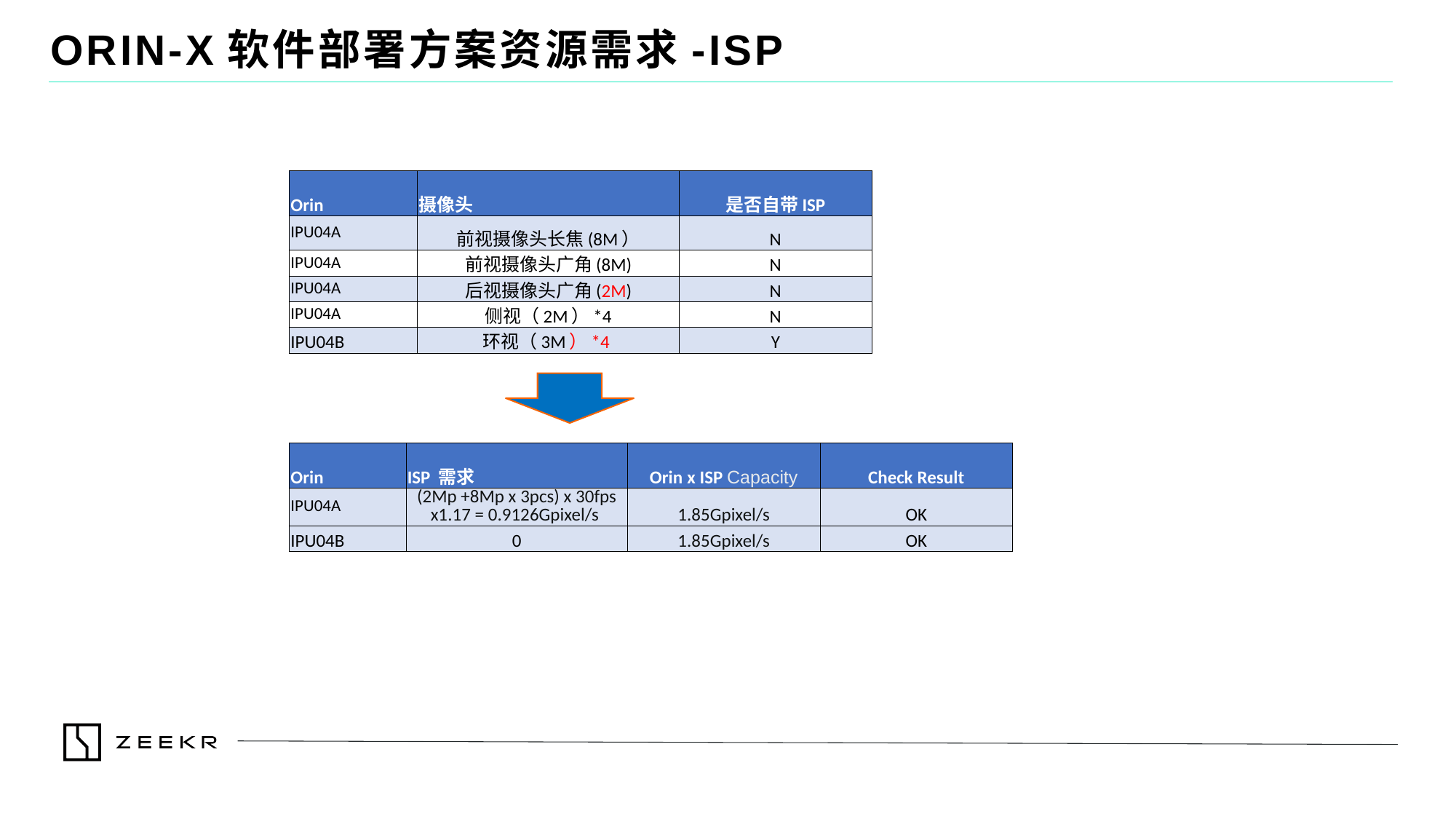

ORIN-X软件部署方案资源需求-ISP
| Orin | 摄像头 | 是否自带ISP |
| --- | --- | --- |
| IPU04A | 前视摄像头长焦(8M） | N |
| IPU04A | 前视摄像头广角(8M) | N |
| IPU04A | 后视摄像头广角(2M) | N |
| IPU04A | 侧视（2M）\*4 | N |
| IPU04B | 环视（3M）\*4 | Y |

| Orin | ISP 需求 | Orin x ISP Capacity | Check Result |
| --- | --- | --- | --- |
| IPU04A | (2Mp +8Mp x 3pcs) x 30fps x1.17 = 0.9126Gpixel/s | 1.85Gpixel/s | OK |
| IPU04B | 0 | 1.85Gpixel/s | OK |
22